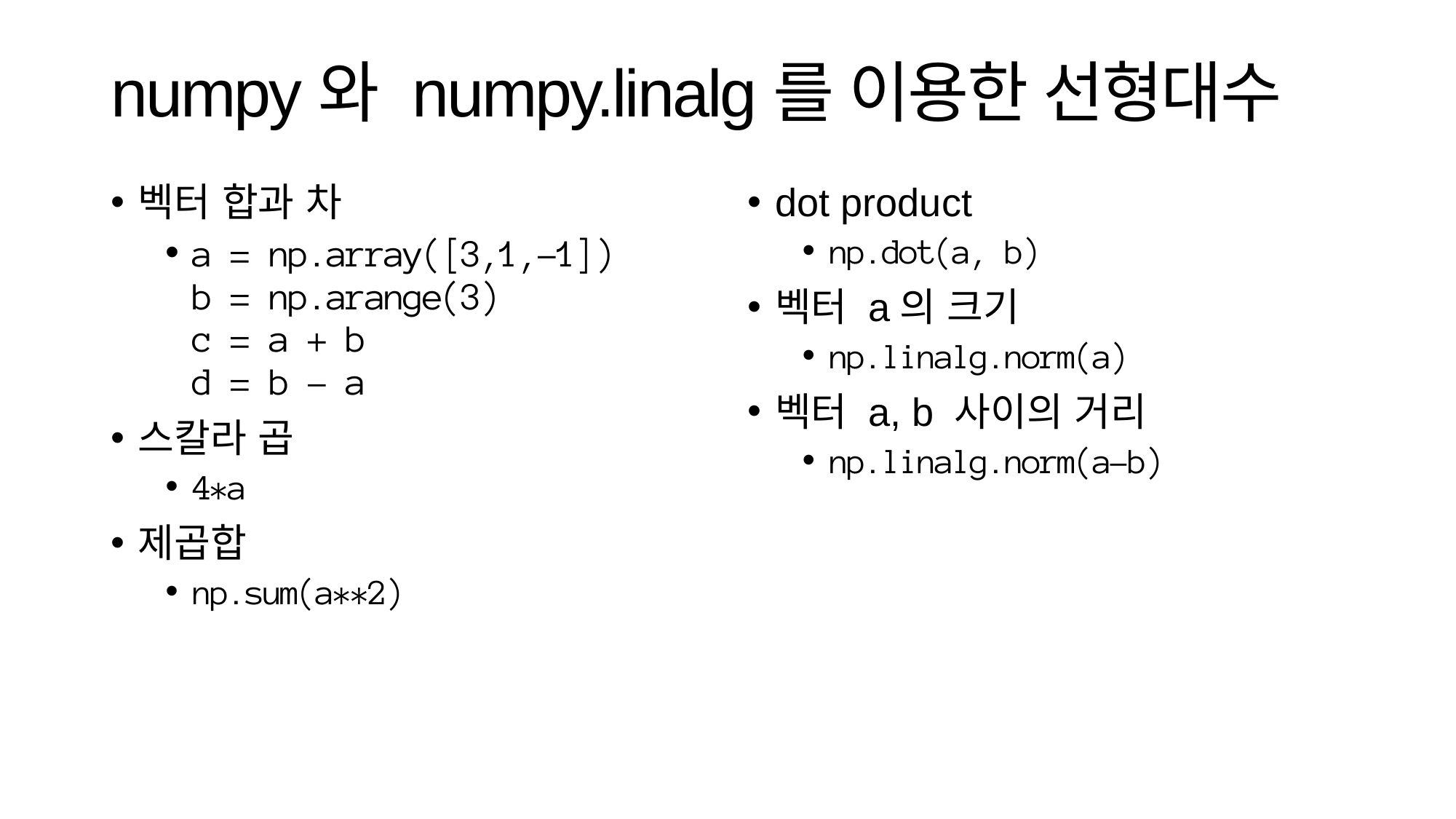

# numpy와 numpy.linalg를 이용한 선형대수
벡터 합과 차
a = np.array([3,1,-1])
b = np.arange(3)
c = a + b
d = b – a
스칼라 곱
4*a
제곱합
np.sum(a**2)

dot product
np.dot(a, b)
벡터 a의 크기
np.linalg.norm(a)
벡터 a, b 사이의 거리
np.linalg.norm(a-b)